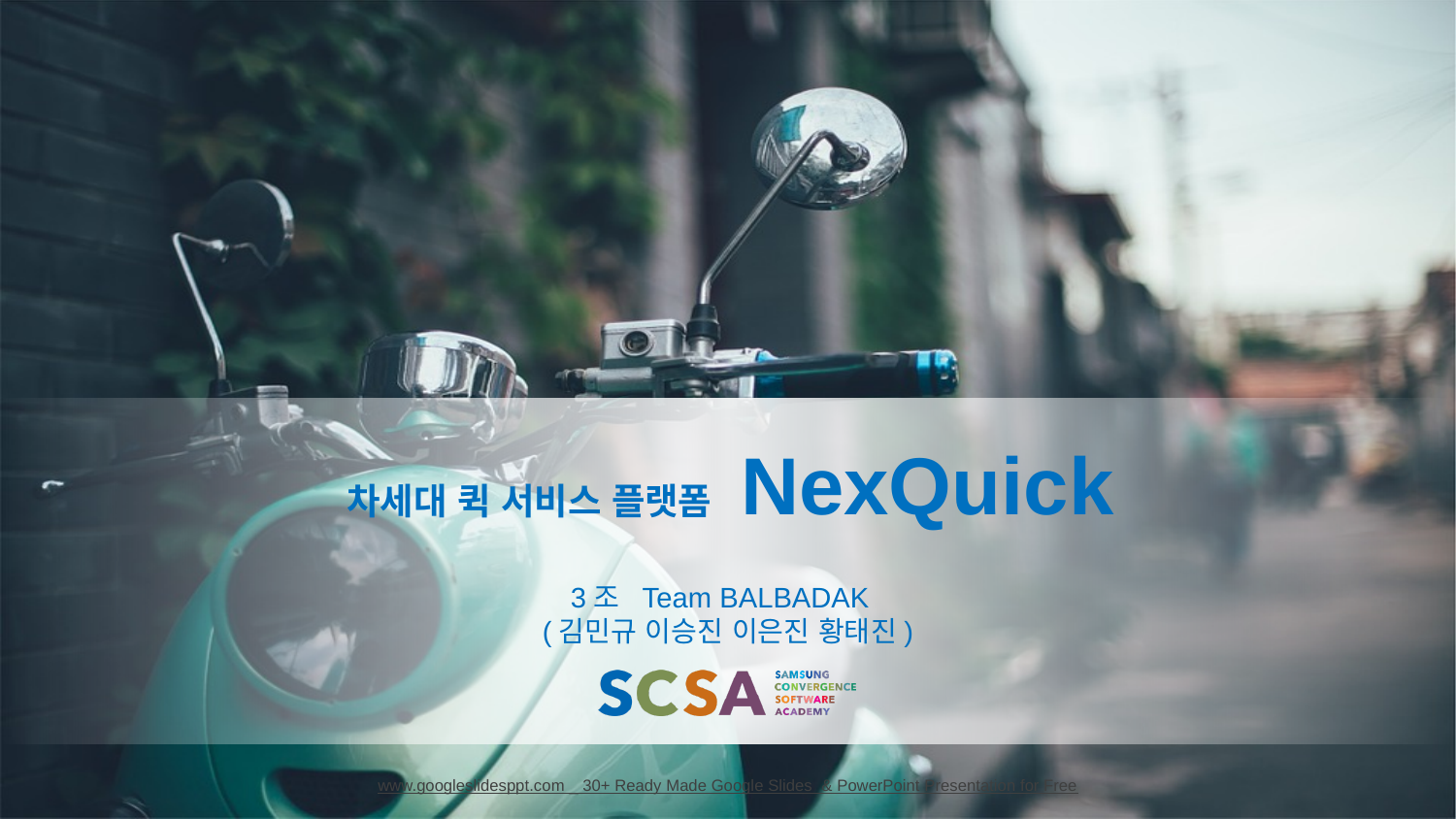

# 차세대 퀵 서비스 플랫폼  NexQuick
3조  Team BALBADAK
(김민규 이승진 이은진 황태진)
www.googleslidesppt.com _ 30+ Ready Made Google Slides  & PowerPoint Presentation for Free